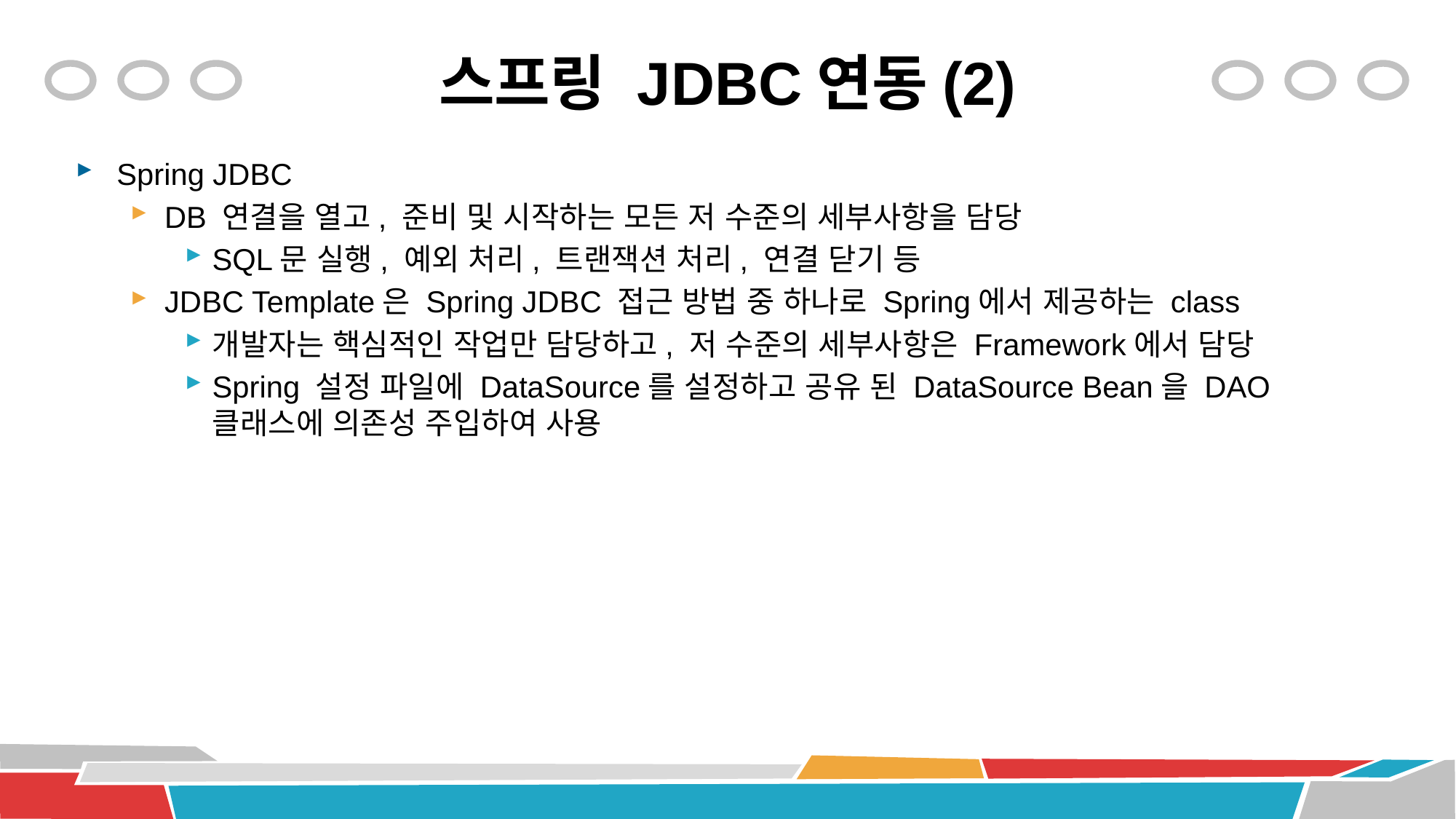

# 스프링 JDBC연동(2)
Spring JDBC
DB 연결을 열고, 준비 및 시작하는 모든 저 수준의 세부사항을 담당
SQL문 실행, 예외 처리, 트랜잭션 처리, 연결 닫기 등
JDBC Template은 Spring JDBC 접근 방법 중 하나로 Spring에서 제공하는 class
개발자는 핵심적인 작업만 담당하고, 저 수준의 세부사항은 Framework에서 담당
Spring 설정 파일에 DataSource를 설정하고 공유 된 DataSource Bean을 DAO 클래스에 의존성 주입하여 사용